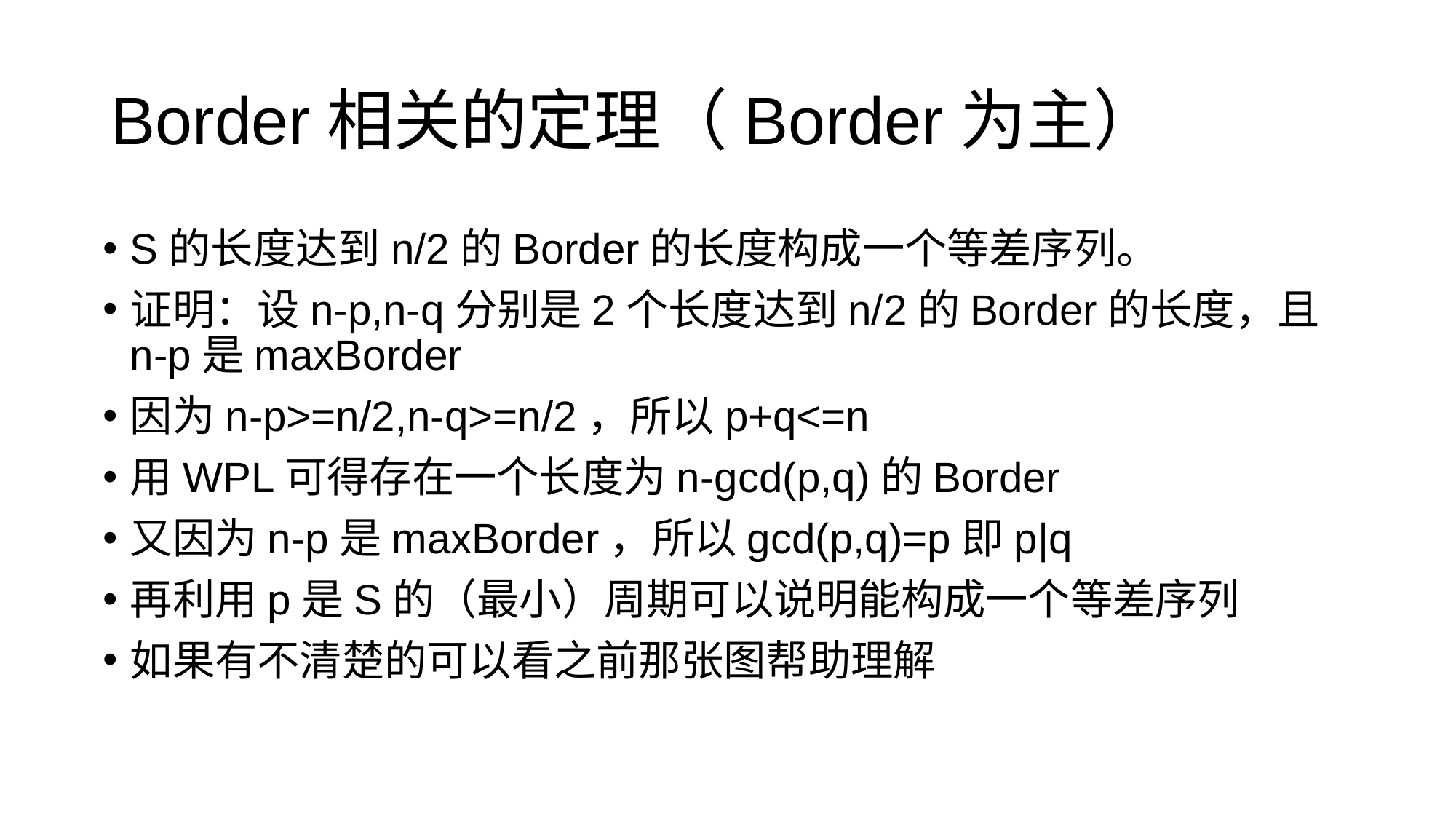

# Border相关的定理（Border为主）
S的长度达到n/2的Border的长度构成一个等差序列。
证明：设n-p,n-q分别是2个长度达到n/2的Border的长度，且n-p是maxBorder
因为n-p>=n/2,n-q>=n/2，所以p+q<=n
用WPL可得存在一个长度为n-gcd(p,q)的Border
又因为n-p是maxBorder，所以gcd(p,q)=p即p|q
再利用p是S的（最小）周期可以说明能构成一个等差序列
如果有不清楚的可以看之前那张图帮助理解